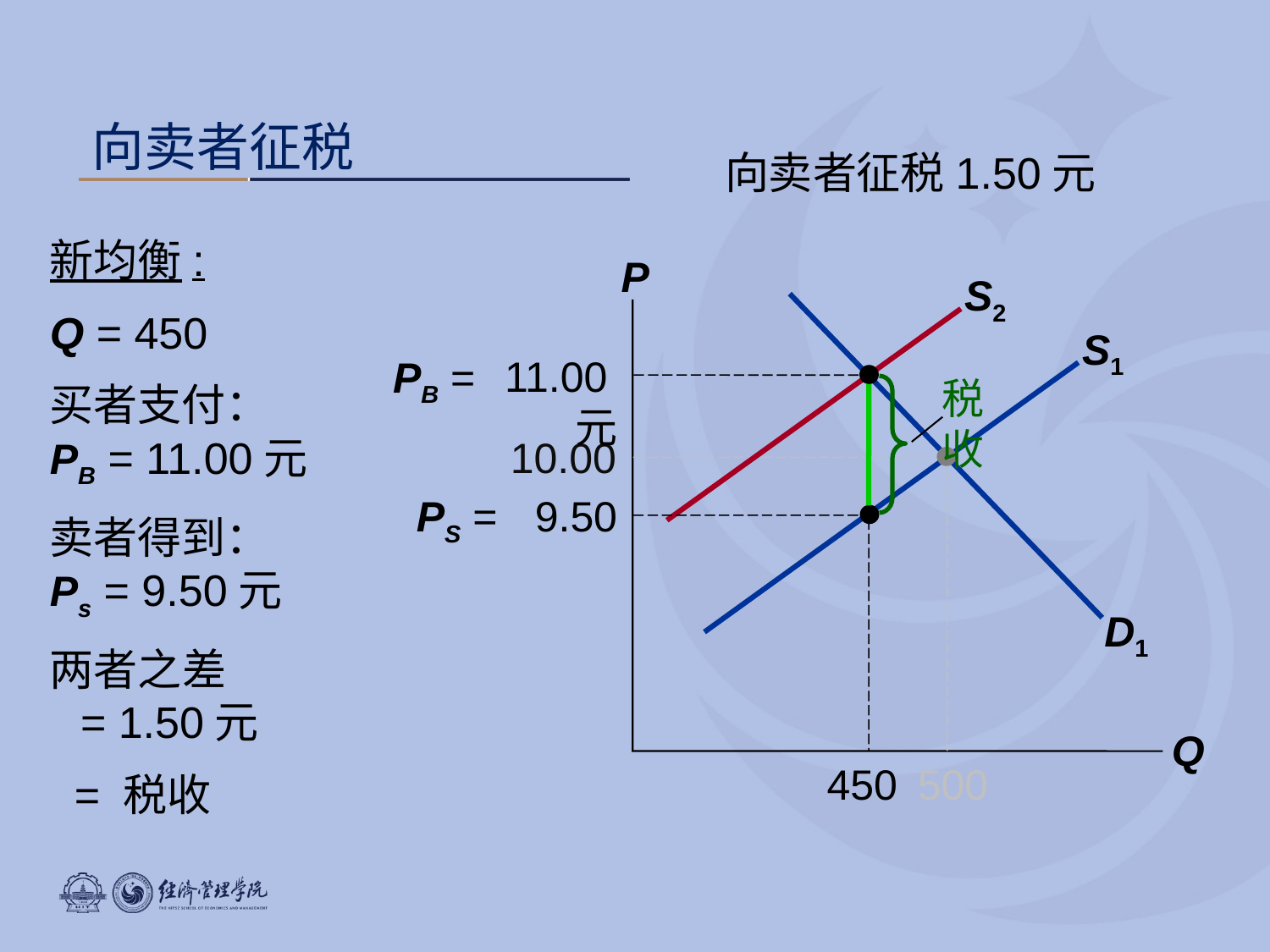

向卖者征税
向卖者征税1.50元
新均衡:
Q = 450
买者支付：
PB = 11.00元
卖者得到：
Ps = 9.50元
两者之差
  = 1.50元
  = 税收
P

Q
S2

D1
S1

PB =
11.00元

450
税收

10.00

500
PS =
9.50